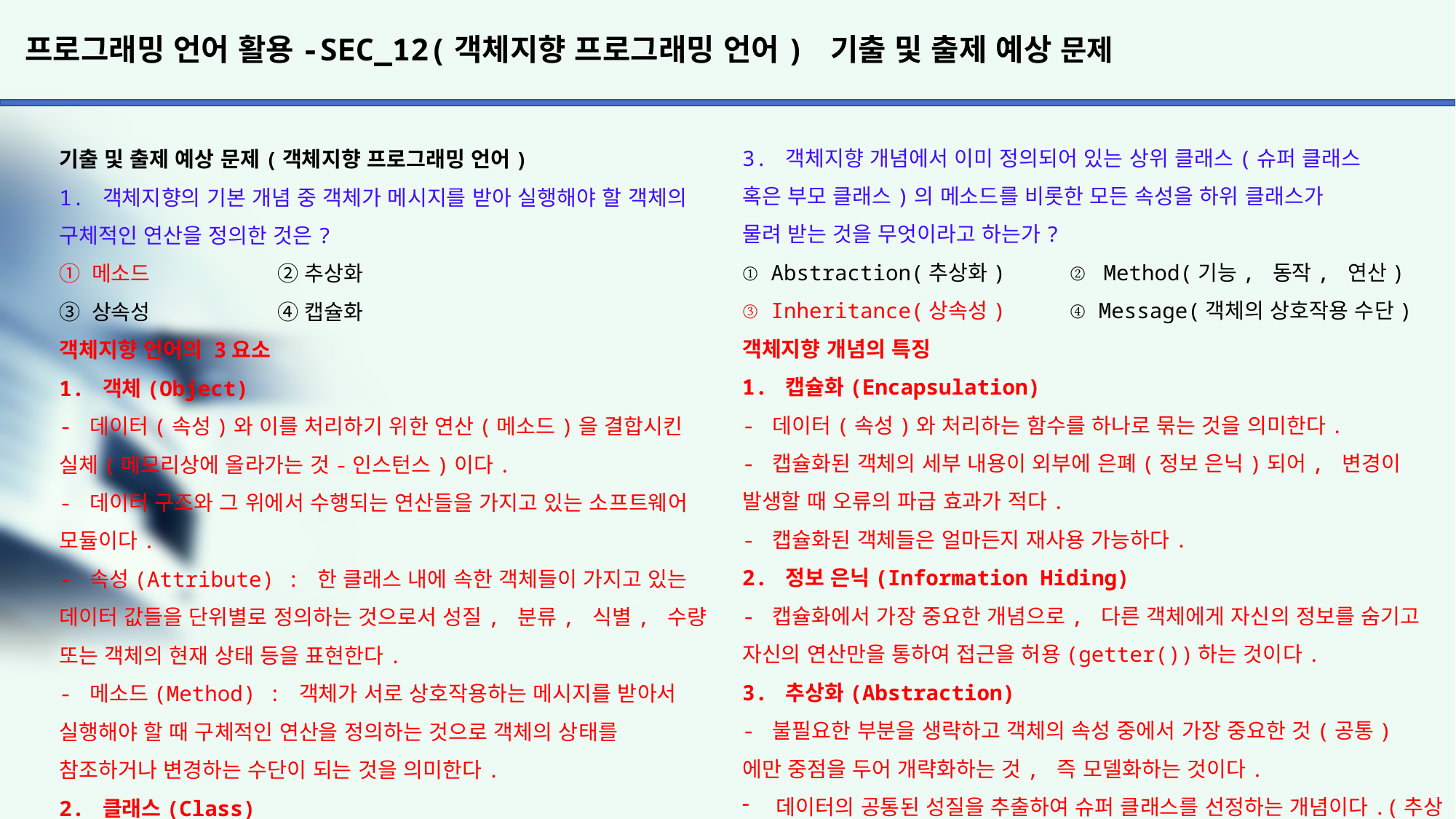

# 프로그래밍 언어 활용-SEC_12(객체지향 프로그래밍 언어) 기출 및 출제 예상 문제
3. 객체지향 개념에서 이미 정의되어 있는 상위 클래스(슈퍼 클래스
혹은 부모 클래스)의 메소드를 비롯한 모든 속성을 하위 클래스가
물려 받는 것을 무엇이라고 하는가?
① Abstraction(추상화)	② Method(기능, 동작, 연산)
③ Inheritance(상속성)	④ Message(객체의 상호작용 수단)
객체지향 개념의 특징
1. 캡슐화(Encapsulation)
- 데이터(속성)와 처리하는 함수를 하나로 묶는 것을 의미한다.
- 캡슐화된 객체의 세부 내용이 외부에 은폐(정보 은닉)되어, 변경이 발생할 때 오류의 파급 효과가 적다.
- 캡슐화된 객체들은 얼마든지 재사용 가능하다.
2. 정보 은닉(Information Hiding)
- 캡슐화에서 가장 중요한 개념으로, 다른 객체에게 자신의 정보를 숨기고 자신의 연산만을 통하여 접근을 허용(getter())하는 것이다.
3. 추상화(Abstraction)
- 불필요한 부분을 생략하고 객체의 속성 중에서 가장 중요한 것(공통)
에만 중점을 두어 개략화하는 것, 즉 모델화하는 것이다.
데이터의 공통된 성질을 추출하여 슈퍼 클래스를 선정하는 개념이다.(추상 클래스, 인터페이스)
4. 상속성(Inheritance)
- 이미 정의되어 있는 상위(조상, 부모, 슈퍼)클래스의 모든 속성과 연산을 하위(자손, 자식, 서브)클래스가 물려받는 것이다. 단, 상속되지 않는 것은 상위 클래스의 생성자, 초기화 블록이 존재한다.
- 상속성을 이용하면 하위 클래스는 상위 클래스의 모든 속성과 연산을
자신의 클래스 내에서 다시 정의하지 않고서도 즉시 자신의 속성으로 사용할 수가 있다. 그 이유는 하위 클래스의 인스턴스를 생성하면 먼저 상위 클래스의 인스턴스가 먼저 만들어지고 그 다음 하위 클래스의 추가된 부분들이 인스턴스로 만들어지기 때문이다.부모 없는 자식 없다.
5. 다형성(Polymorphism)
- 객체지향 개념의 꽃이다.
- 메시지에 의해 객체(클래스)가 연산을 수행하게 될 때 하나의 메시지
에 의해 각 객체(클래스)가 가지고 있는 고유한 방법(특성)으로 응답할
수 있는 능력을 의미한다.
4. 객체지향 기법에 대한 설명으로 거리가 먼 것은?
① 프로시저에 근간을 두고 프로그래밍을 구현하는 기법이다.
② 현실 세계를 모형화하여 사용자와 개발자가 쉽게 이해할 수 있다.
③ 소프트웨어의 재사용율이 높아진다.
④ 소프트웨어의 유지보수성이 향상된다.
프로시저에 근간을 두고 프로그래밍을 구현하는 기법은 절차적 프로그래밍 기법의 특징이다.
객체지향 기법은 객체를 만들어 객체를 근간으로 프로그램을 구현하는 것이다. 객체지향 프로그래밍 언어는 현실 세계의 개체(Entity, 사물, 개념)를 기계의 부품처럼 하나의 객체로 만들어, 기계적인 부품들을 조립하여 제품을 만들 듯이 소프트웨어를 개발할 때도 객체들을 조립해서 프로그램을 작성할 수 있도록 한 프로그래밍 기법이다.
프로시저보다는 명령과 데이터로 구성된 객체를 중심으로 하는 프로그래밍 기법으로, 한 프로그램을 다른 프로그램에서도 이용할 수 있도록 한다.

기출 및 출제 예상 문제(객체지향 프로그래밍 언어)
1. 객체지향의 기본 개념 중 객체가 메시지를 받아 실행해야 할 객체의 구체적인 연산을 정의한 것은?
① 메소드		② 추상화
③ 상속성		④ 캡슐화
객체지향 언어의 3요소
1. 객체(Object)
- 데이터(속성)와 이를 처리하기 위한 연산(메소드)을 결합시킨 실체(메모리상에 올라가는 것-인스턴스)이다.
- 데이터 구조와 그 위에서 수행되는 연산들을 가지고 있는 소프트웨어 모듈이다.
- 속성(Attribute) : 한 클래스 내에 속한 객체들이 가지고 있는 데이터 값들을 단위별로 정의하는 것으로서 성질, 분류, 식별, 수량 또는 객체의 현재 상태 등을 표현한다.
- 메소드(Method) : 객체가 서로 상호작용하는 메시지를 받아서 실행해야 할 때 구체적인 연산을 정의하는 것으로 객체의 상태를
참조하거나 변경하는 수단이 되는 것을 의미한다.
2. 클래스(Class)
- 두 개 이상의 유사한 객체들을 묶어서 하나의 공통된 특성을  표현하는 요소이다. 즉, 공통된 특성과 행위를 갖는 객체의 집합이라고 할 수 있다.(추상 클래스의 개념)
- 객체의 유형 또는 데이터 타입(Object Type)을 의미한다.
3. 메시지(Message)
- 객체(인스턴스)들 간에 상호작용을 하는데 사용되는 수단으로 객체의 메소드(동작, 연산)를 일으키는 외부의 요구 사항이다.
- 메시지를 받은 객체는 그에 대응하는 연산을 수행하여 예상된 결과를 반환하거나 반환하지 않을 수도 있다.
2. 하나 이상의 유사한 객체들을 묶어서 하나의 공통된 특성을 표현한 것으로 데이터 추상화의 개념으로 볼 수 있는 것은?
① 객체(Object)			② 클래스(Class)
③ 실체(Instance)		④ 메시지(Message)